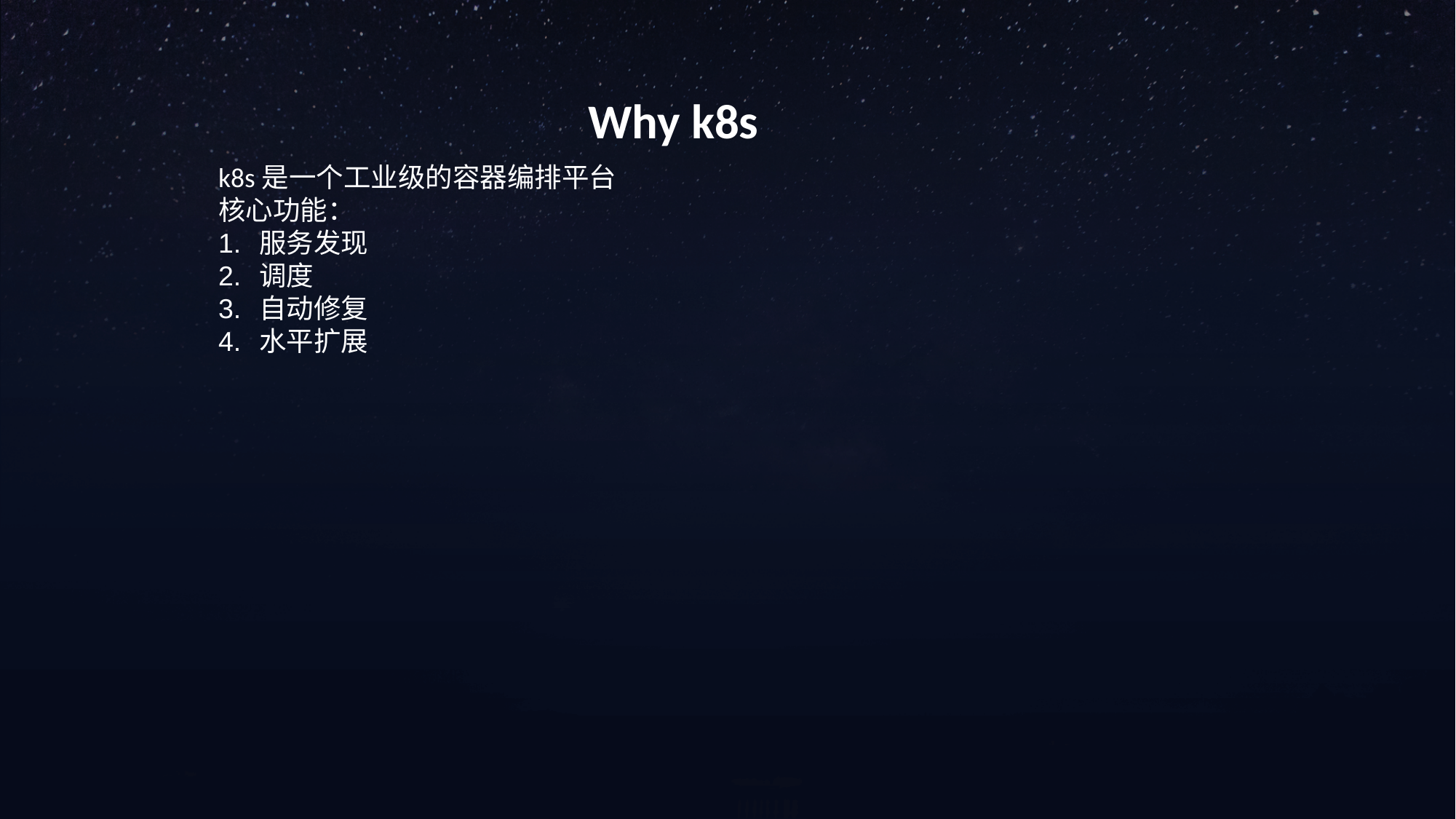

Why k8s
k8s是一个工业级的容器编排平台
核心功能：
服务发现
调度
自动修复
水平扩展